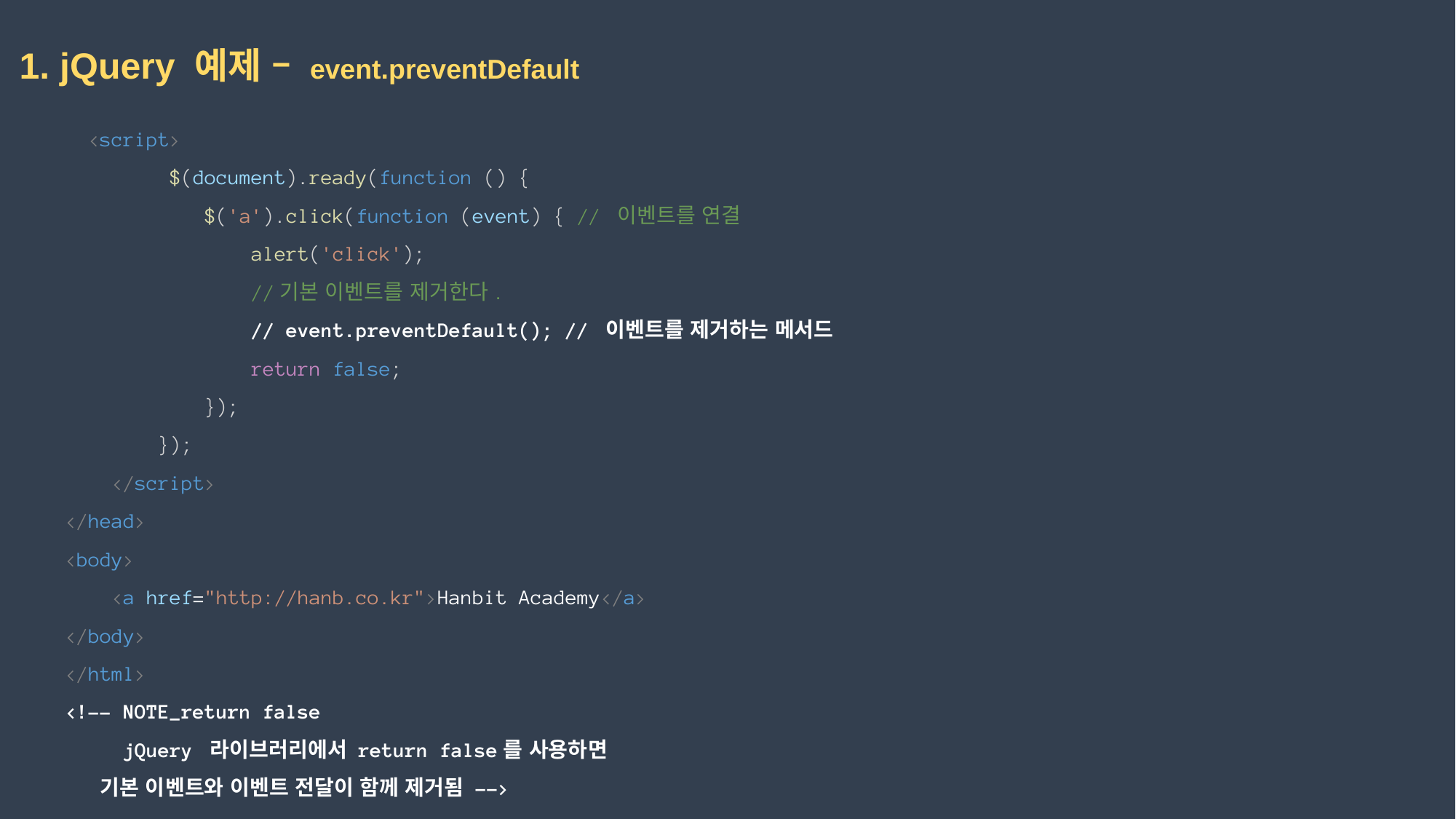

1. jQuery 예제 – event.preventDefault
  <script>
         $(document).ready(function () {
            $('a').click(function (event) { // 이벤트를 연결
                alert('click');
                //기본 이벤트를 제거한다.
                // event.preventDefault(); // 이벤트를 제거하는 메서드
                return false;
            });
        });
    </script>
</head>
<body>
    <a href="http://hanb.co.kr">Hanbit Academy</a>
</body>
</html>
<!-- NOTE_return false
     jQuery 라이브러리에서 return false를 사용하면
     기본 이벤트와 이벤트 전달이 함께 제거됨 -->

2023-02-22
권민지